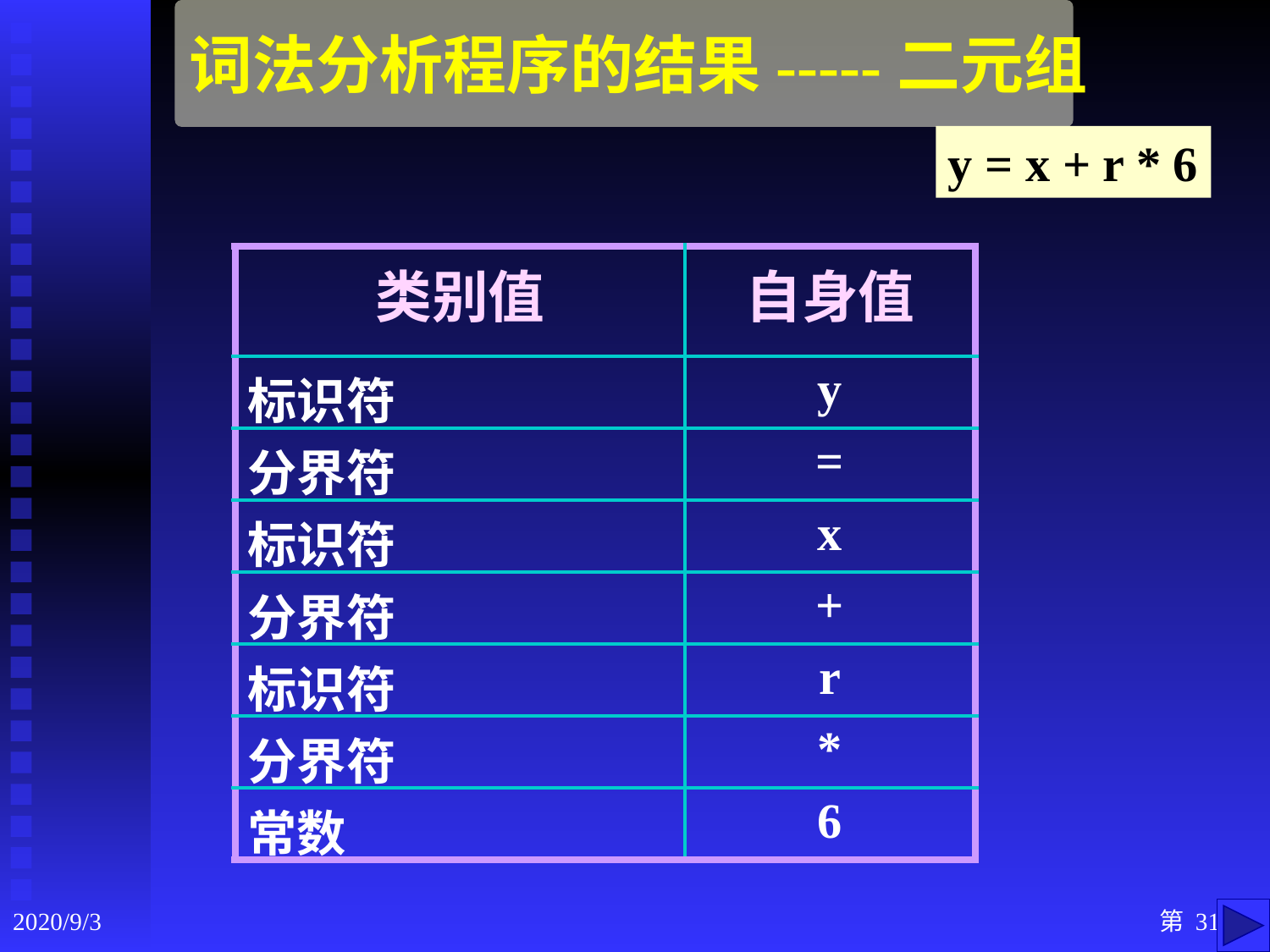

词法分析程序的结果-----二元组
y = x + r * 6
| 类别值 | 自身值 |
| --- | --- |
| 标识符 | y |
| 分界符 | = |
| 标识符 | x |
| 分界符 | + |
| 标识符 | r |
| 分界符 | \* |
| 常数 | 6 |
2020/9/3
第 31 页